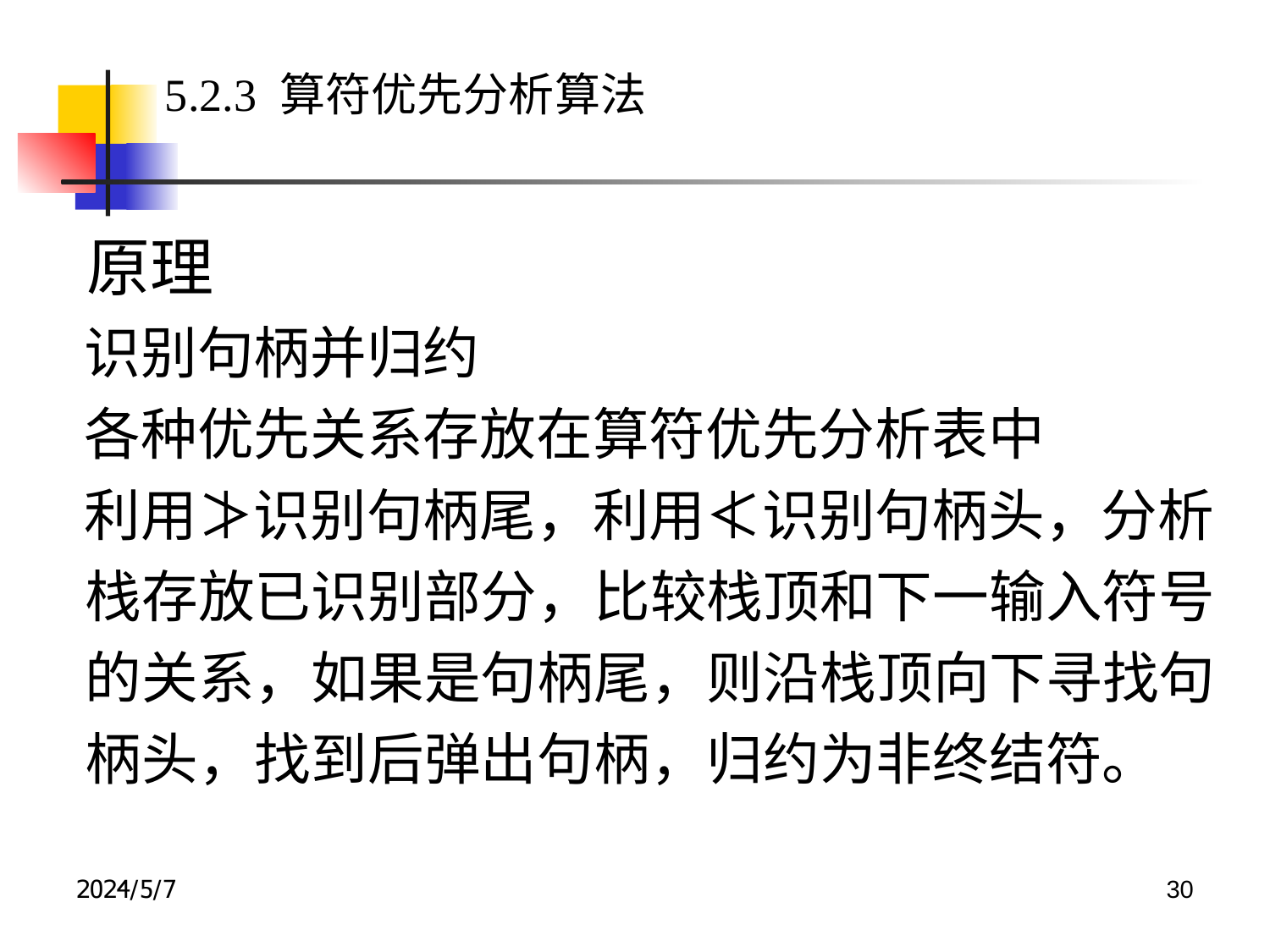

5.2.3 算符优先分析算法
 原理
识别句柄并归约
各种优先关系存放在算符优先分析表中
利用≯识别句柄尾，利用≮识别句柄头，分析栈存放已识别部分，比较栈顶和下一输入符号的关系，如果是句柄尾，则沿栈顶向下寻找句柄头，找到后弹出句柄，归约为非终结符。

2024/5/7
30